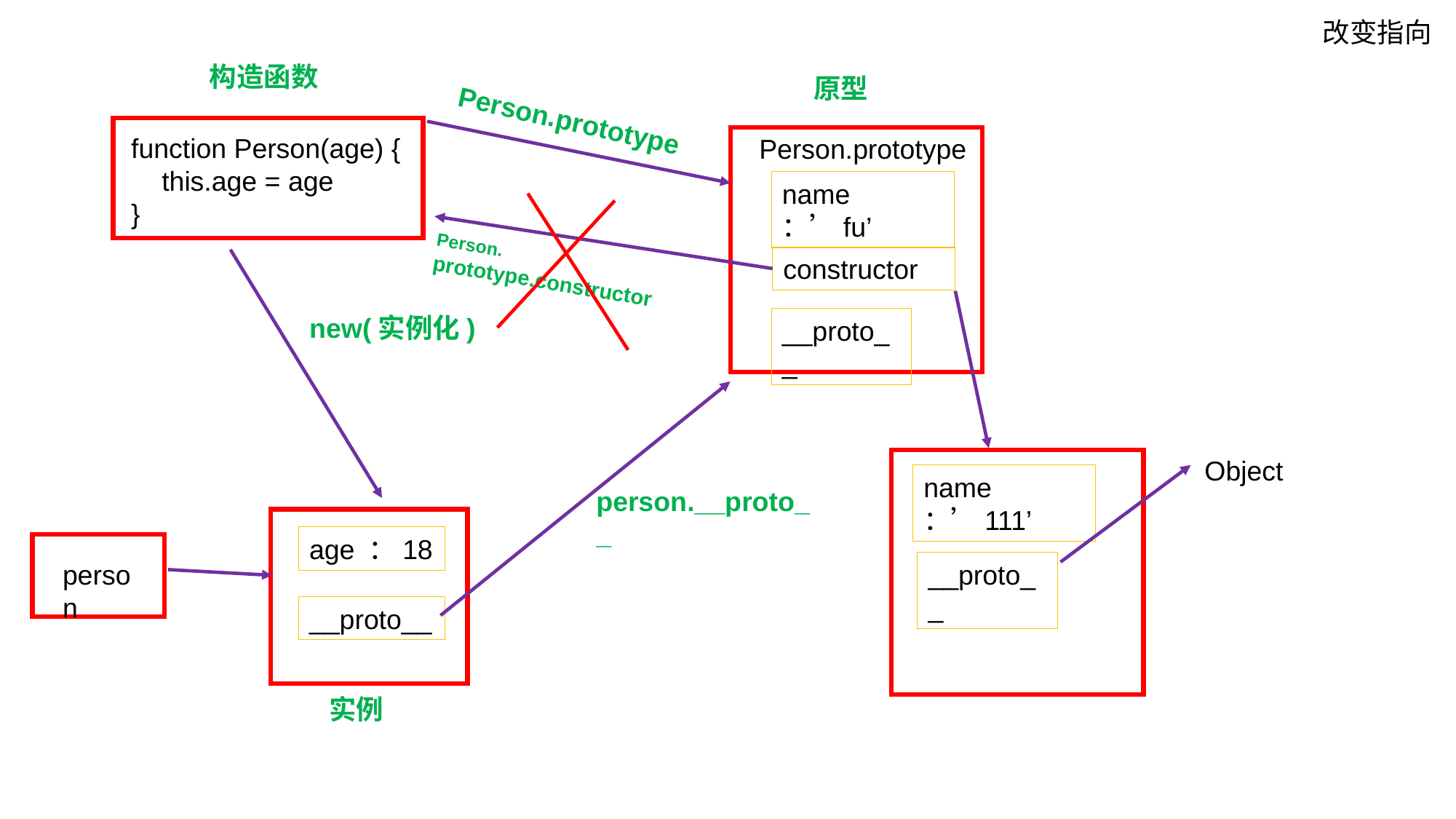

改变指向
构造函数
原型
Person.prototype

function Person(age) {
    this.age = age
}
Person.prototype

name ：’fu’
Person. prototype.constructor
constructor
new(实例化)
__proto__
Object

name ：’111’
person.__proto__

age ：18

person
__proto__
__proto__
实例